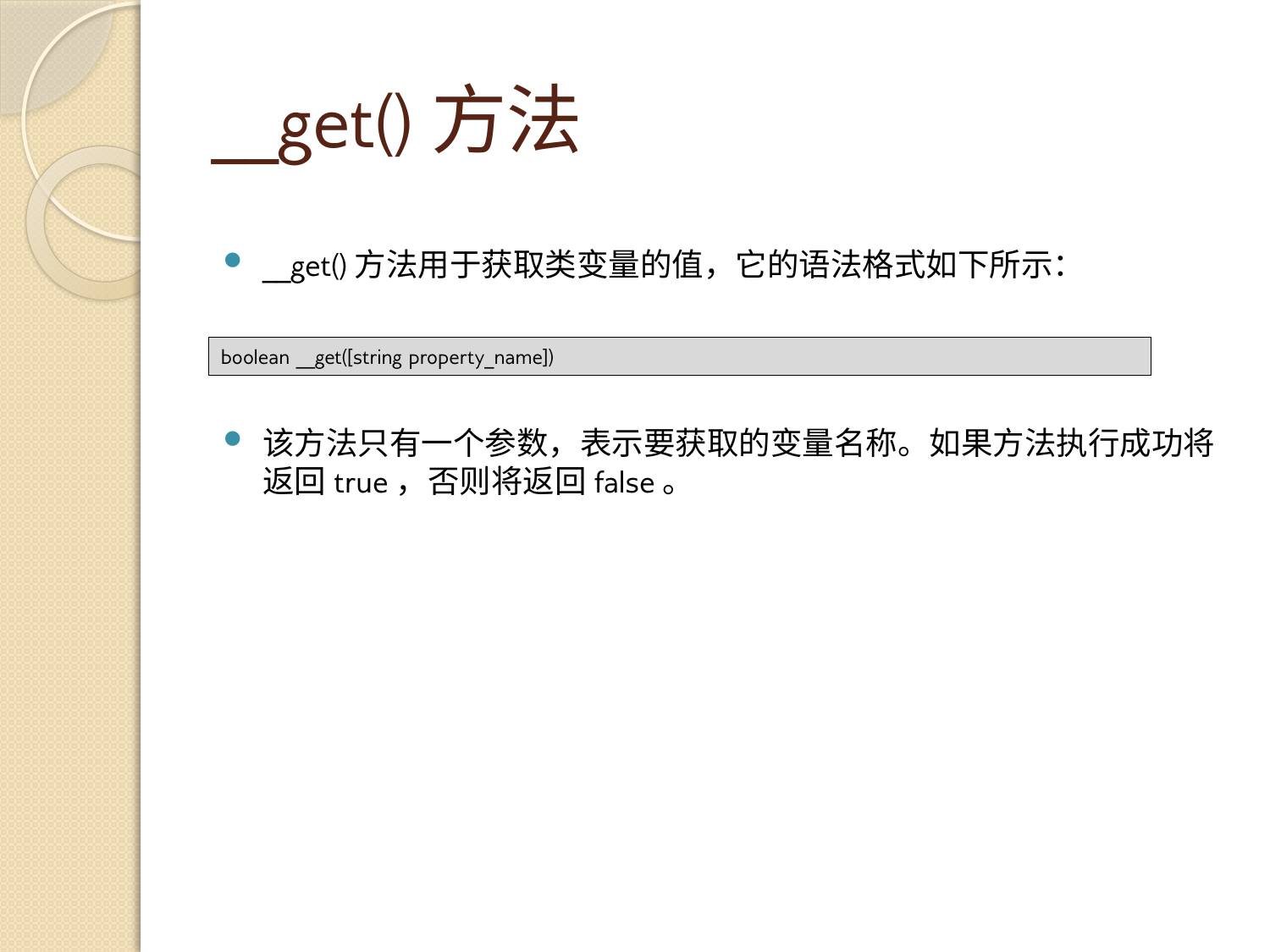

# __get()方法
__get()方法用于获取类变量的值，它的语法格式如下所示：
boolean __get([string property_name])
该方法只有一个参数，表示要获取的变量名称。如果方法执行成功将返回true，否则将返回false。